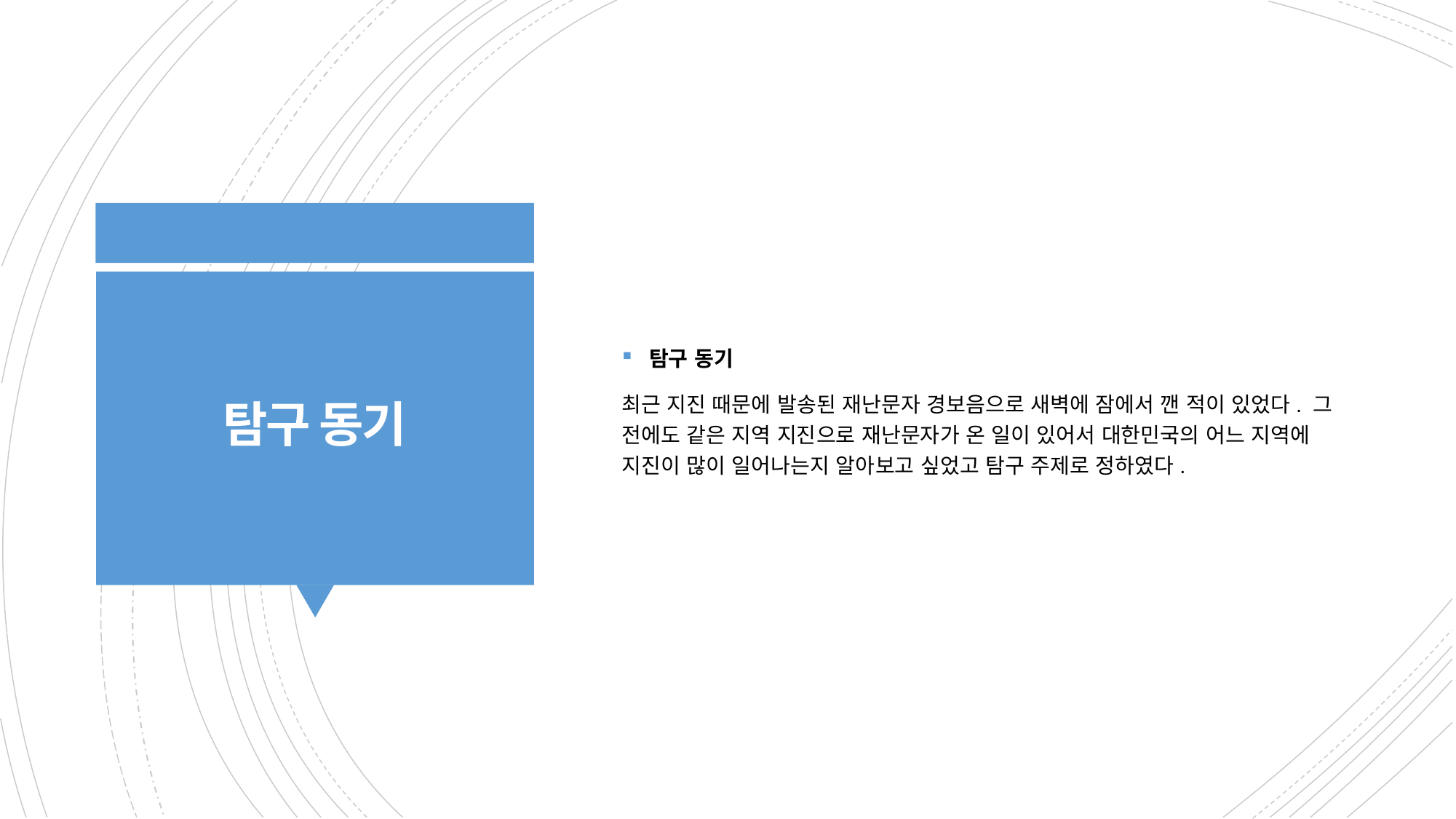

탐구 동기
최근 지진 때문에 발송된 재난문자 경보음으로 새벽에 잠에서 깬 적이 있었다. 그 전에도 같은 지역 지진으로 재난문자가 온 일이 있어서 대한민국의 어느 지역에 지진이 많이 일어나는지 알아보고 싶었고 탐구 주제로 정하였다.
# 탐구 동기